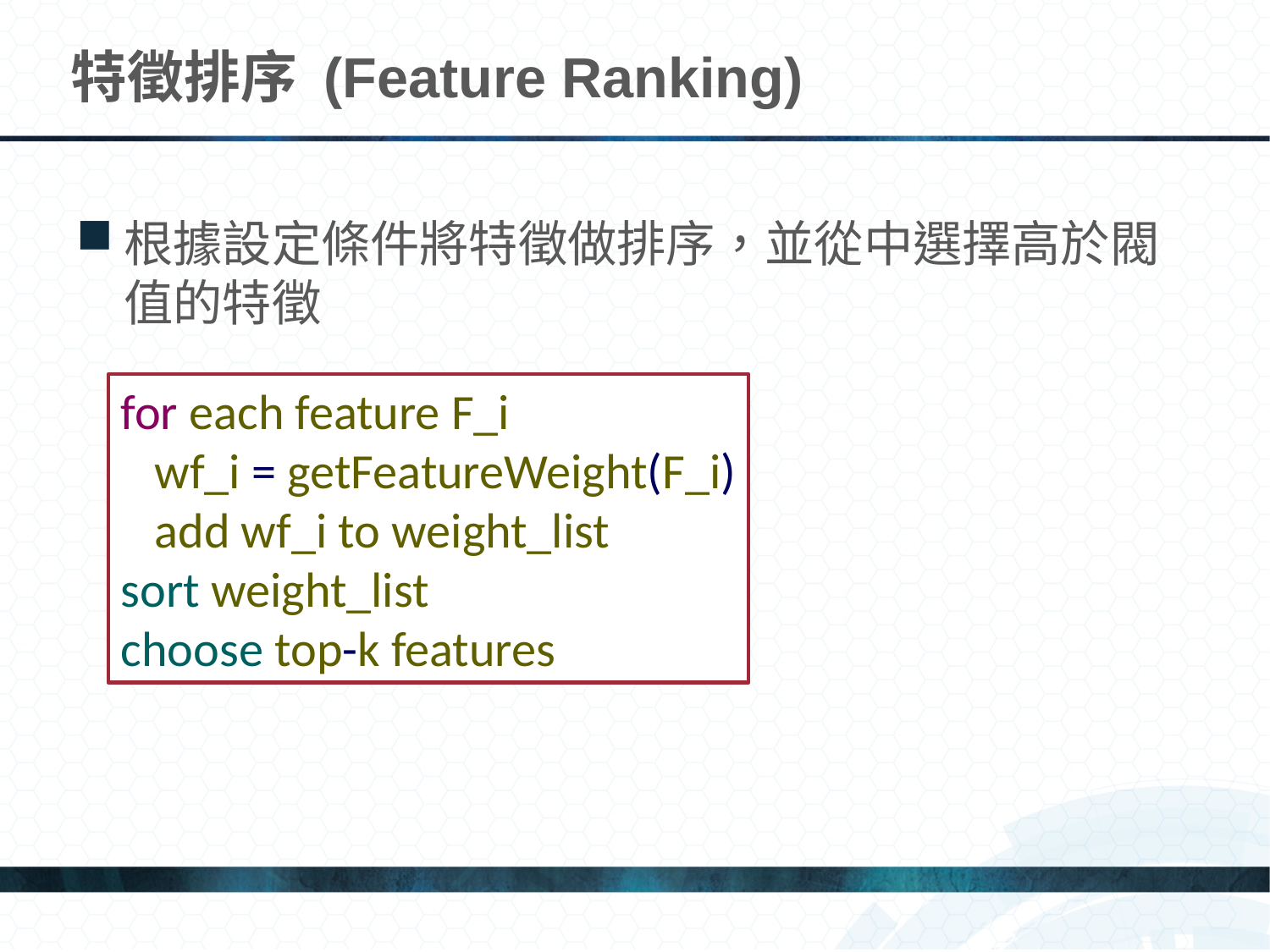

# 特徵排序 (Feature Ranking)
根據設定條件將特徵做排序，並從中選擇高於閥值的特徵
for each feature F_i
   wf_i = getFeatureWeight(F_i)
   add wf_i to weight_list
sort weight_list
choose top-k features